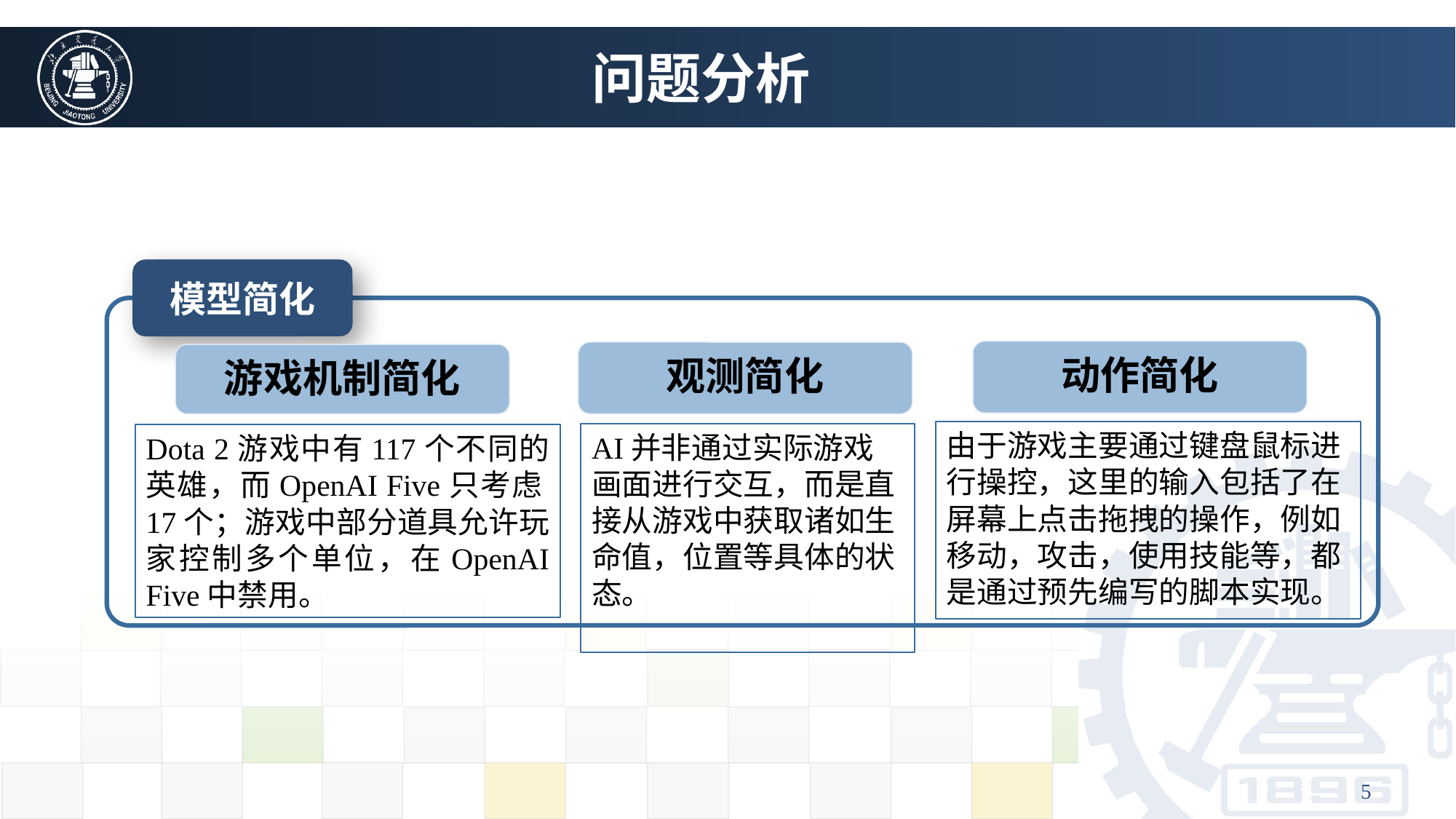

# 问题分析
模型简化

动作简化
观测简化
游戏机制简化
由于游戏主要通过键盘鼠标进行操控，这里的输入包括了在屏幕上点击拖拽的操作，例如移动，攻击，使用技能等，都是通过预先编写的脚本实现。
AI并非通过实际游戏画面进行交互，而是直接从游戏中获取诸如生命值，位置等具体的状态。

Dota 2游戏中有117个不同的英雄，而OpenAI Five只考虑17个；游戏中部分道具允许玩家控制多个单位，在OpenAI Five中禁用。
5